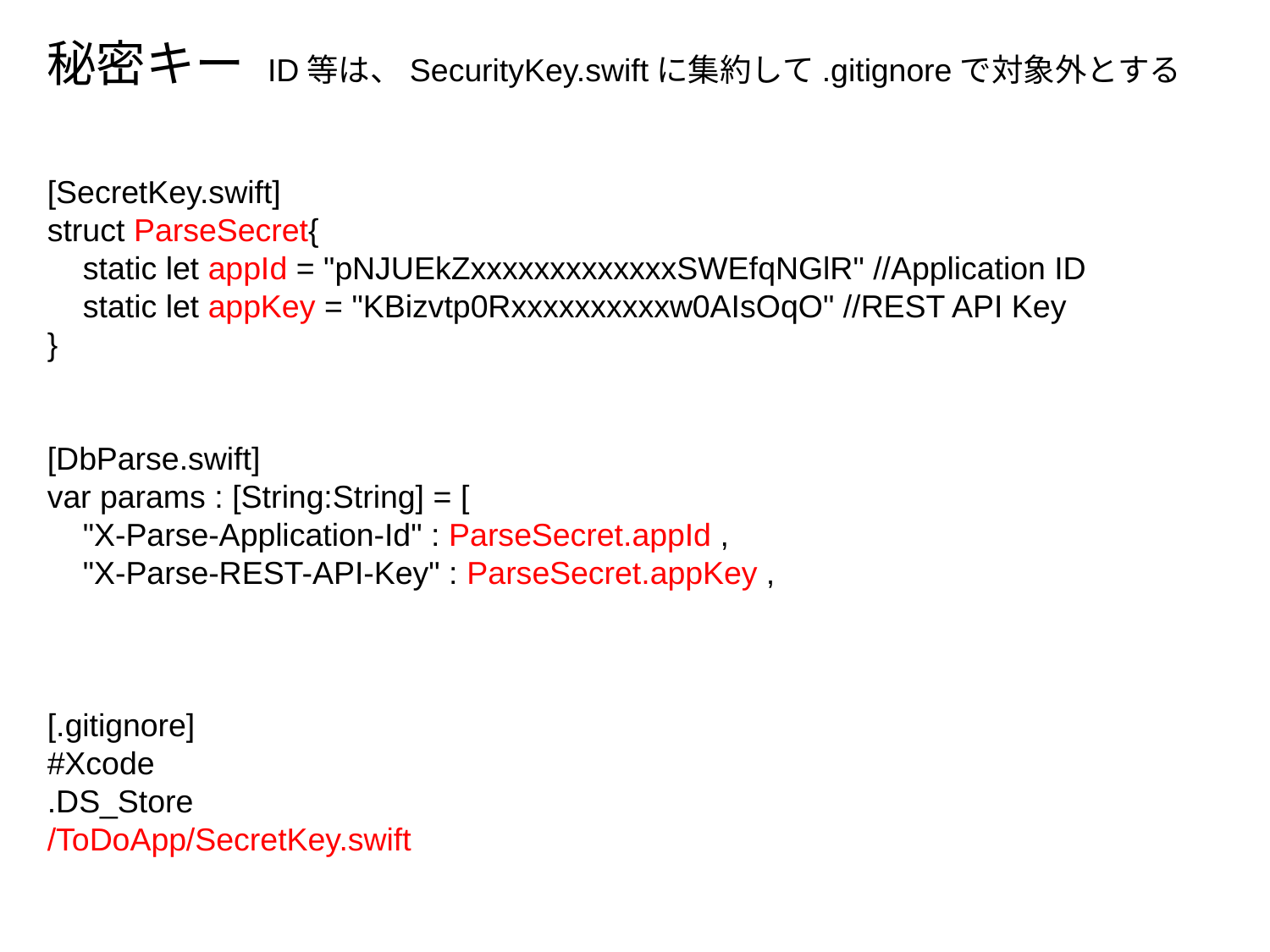

秘密キー ID等は、SecurityKey.swiftに集約して.gitignoreで対象外とする
[SecretKey.swift]
struct ParseSecret{
    static let appId = "pNJUEkZxxxxxxxxxxxxxSWEfqNGlR" //Application ID
    static let appKey = "KBizvtp0Rxxxxxxxxxxw0AIsOqO" //REST API Key
}

[DbParse.swift]
var params : [String:String] = [
    "X-Parse-Application-Id" : ParseSecret.appId ,
    "X-Parse-REST-API-Key" : ParseSecret.appKey ,

[.gitignore]
#Xcode
.DS_Store
/ToDoApp/SecretKey.swift